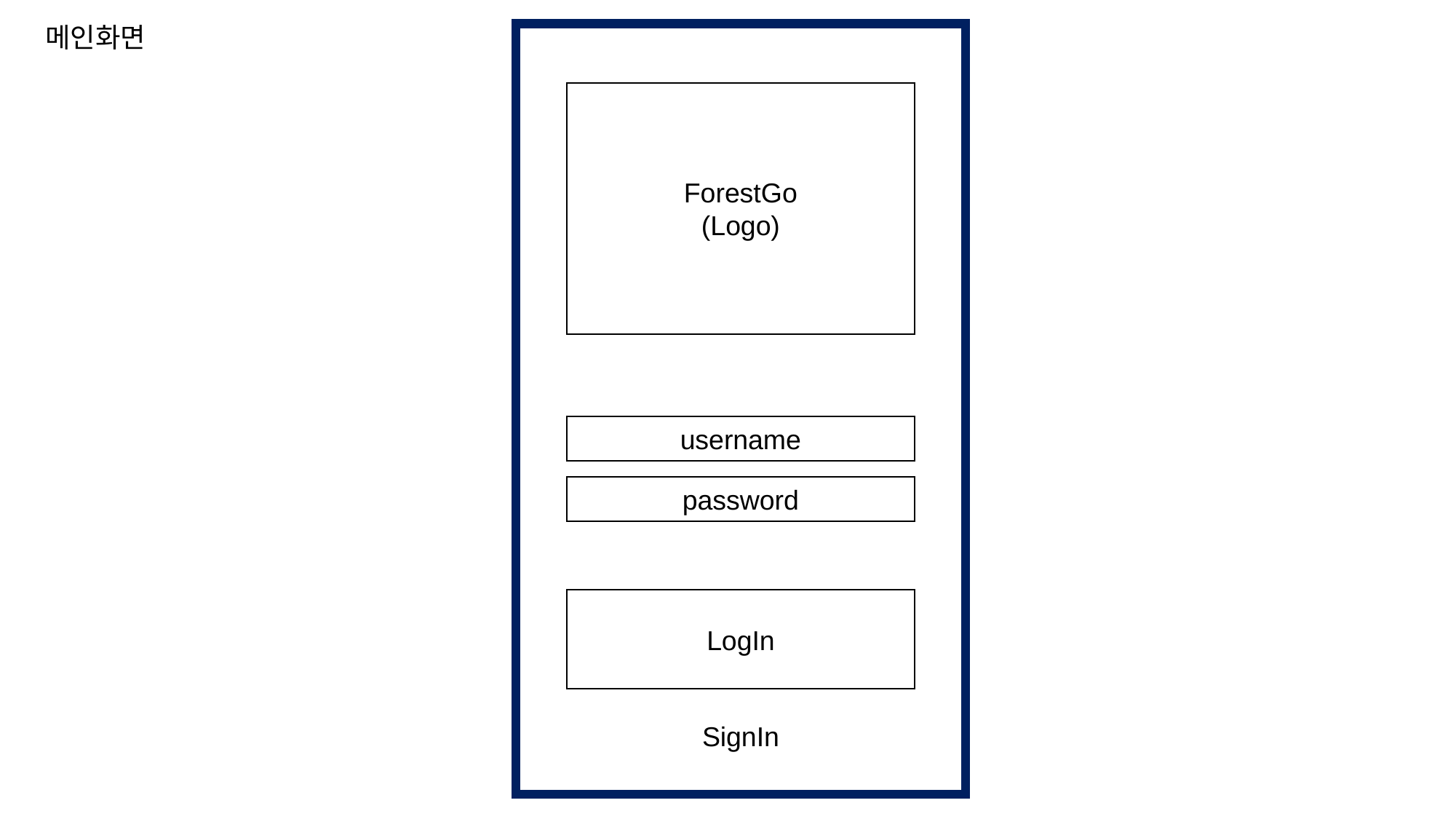

메인화면
ForestGo
(Logo)

username
password
LogIn
SignIn